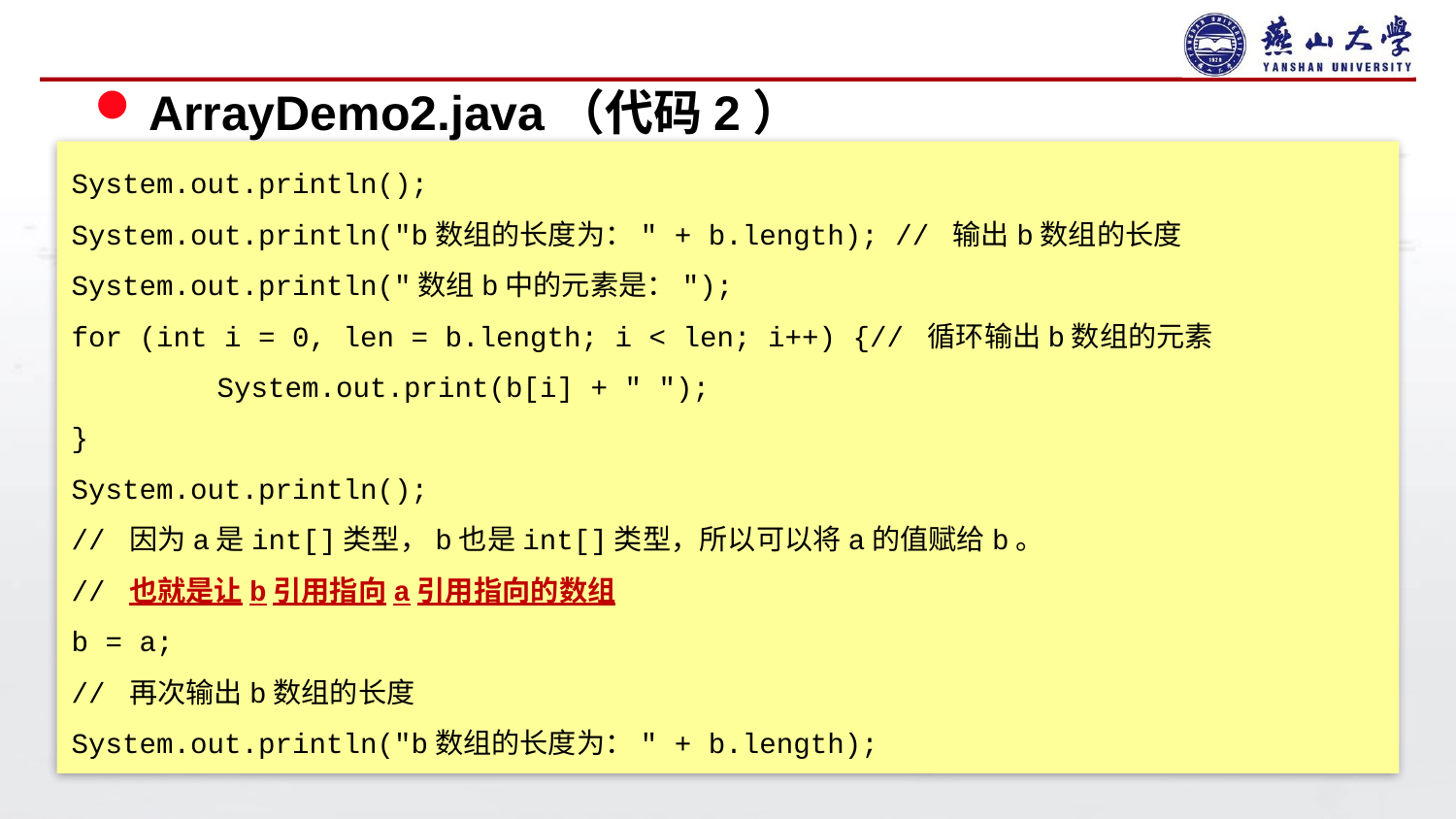

#
ArrayDemo2.java（代码2）

System.out.println();
System.out.println("b数组的长度为：" + b.length); // 输出b数组的长度
System.out.println("数组b中的元素是：");
for (int i = 0, len = b.length; i < len; i++) {// 循环输出b数组的元素
	System.out.print(b[i] + " ");
}
System.out.println();
// 因为a是int[]类型，b也是int[]类型，所以可以将a的值赋给b。
// 也就是让b引用指向a引用指向的数组
b = a;
// 再次输出b数组的长度
System.out.println("b数组的长度为：" + b.length);